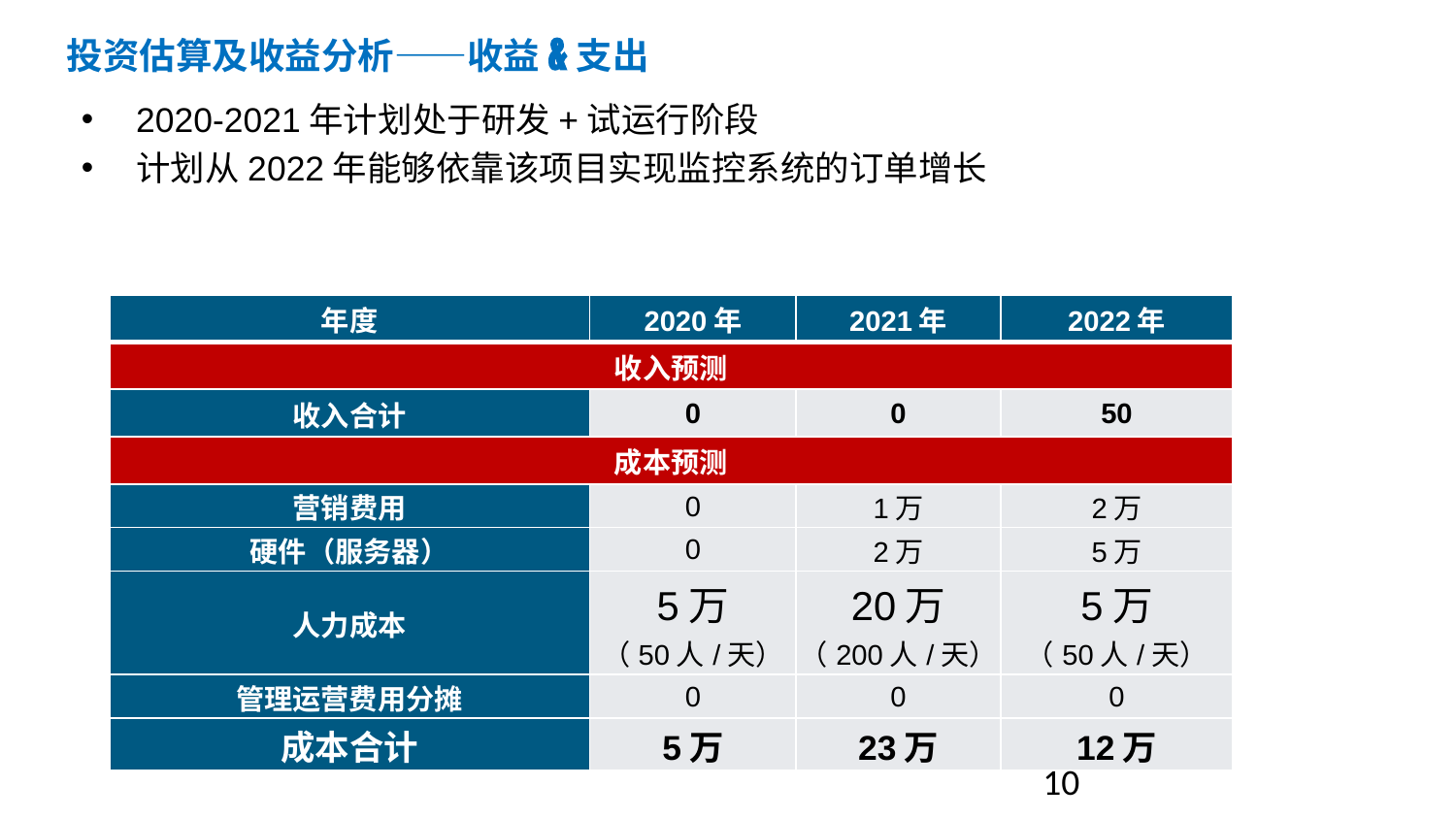

目 录
投资估算及收益分析——收益&支出
2020-2021年计划处于研发+试运行阶段
计划从2022年能够依靠该项目实现监控系统的订单增长

| 年度 | 2020年 | 2021年 | 2022年 |
| --- | --- | --- | --- |
| 收入预测 |  |  |  |
| 收入合计 | 0 | 0 | 50 |
| 成本预测 |  |  |  |
| 营销费用 | 0 | 1万 | 2万 |
| 硬件（服务器） | 0 | 2万 | 5万 |
| 人力成本 | 5万 （50人/天） | 20万 （200人/天） | 5万 （50人/天） |
| 管理运营费用分摊 | 0 | 0 | 0 |
| 成本合计 | 5万 | 23万 | 12万 |
10